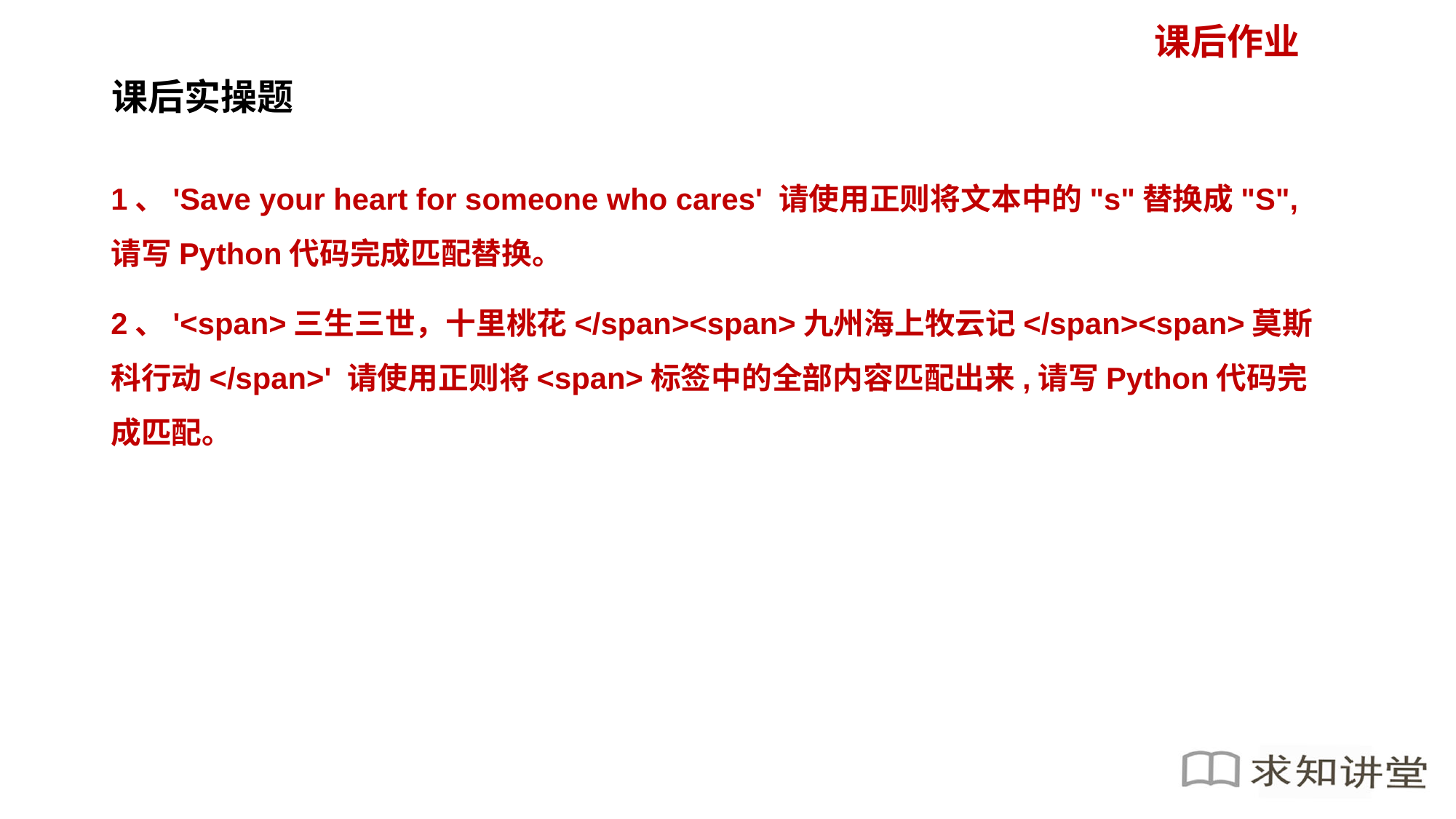

1、'Save your heart for someone who cares' 请使用正则将文本中的"s"替换成"S",请写Python代码完成匹配替换。
2、'<span>三生三世，十里桃花</span><span>九州海上牧云记</span><span>莫斯科行动</span>' 请使用正则将<span>标签中的全部内容匹配出来,请写Python代码完成匹配。